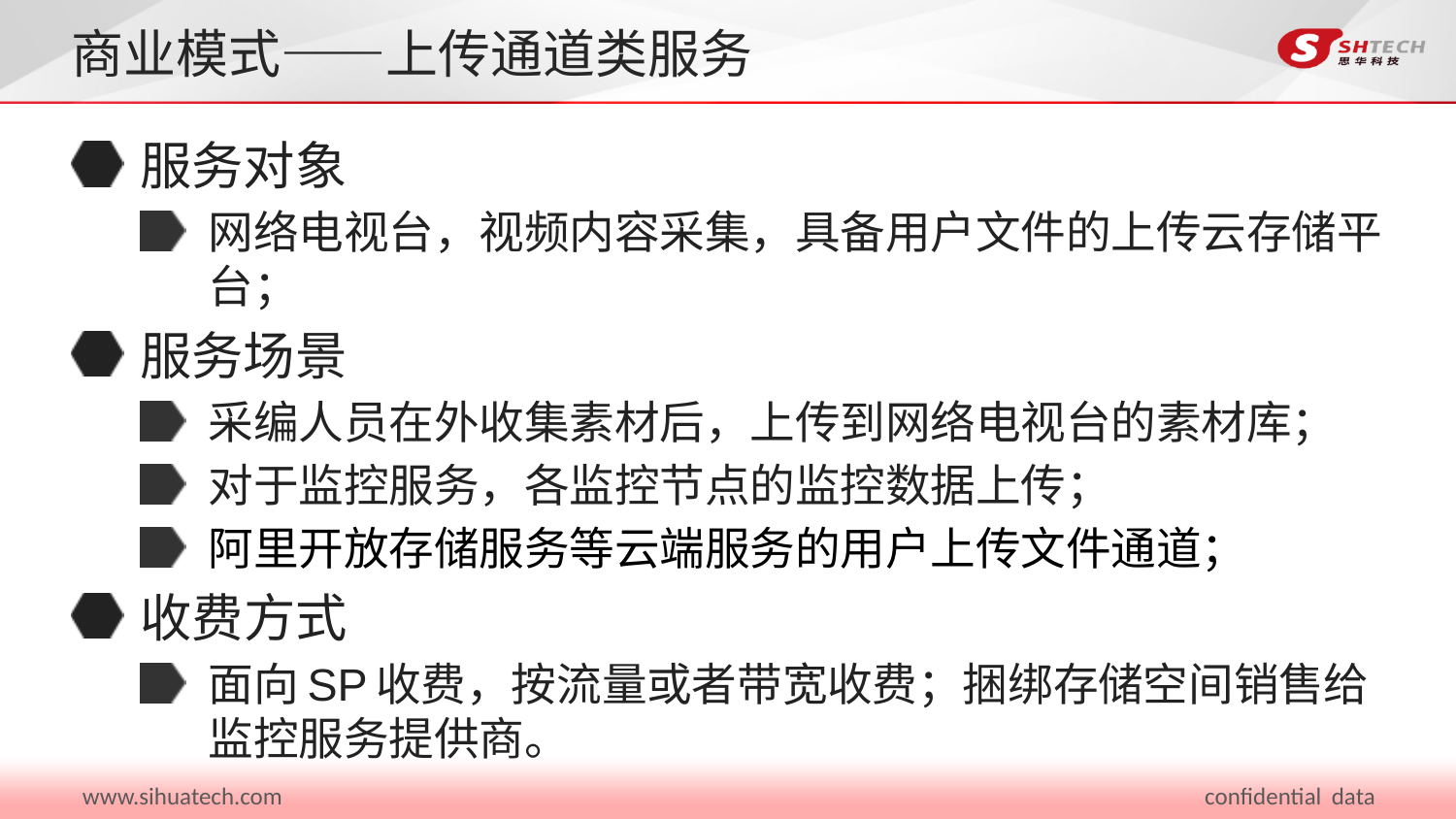

# 商业模式——上传通道类服务
服务对象
网络电视台，视频内容采集，具备用户文件的上传云存储平台；
服务场景
采编人员在外收集素材后，上传到网络电视台的素材库；
对于监控服务，各监控节点的监控数据上传；
阿里开放存储服务等云端服务的用户上传文件通道；
收费方式
面向SP收费，按流量或者带宽收费；捆绑存储空间销售给监控服务提供商。